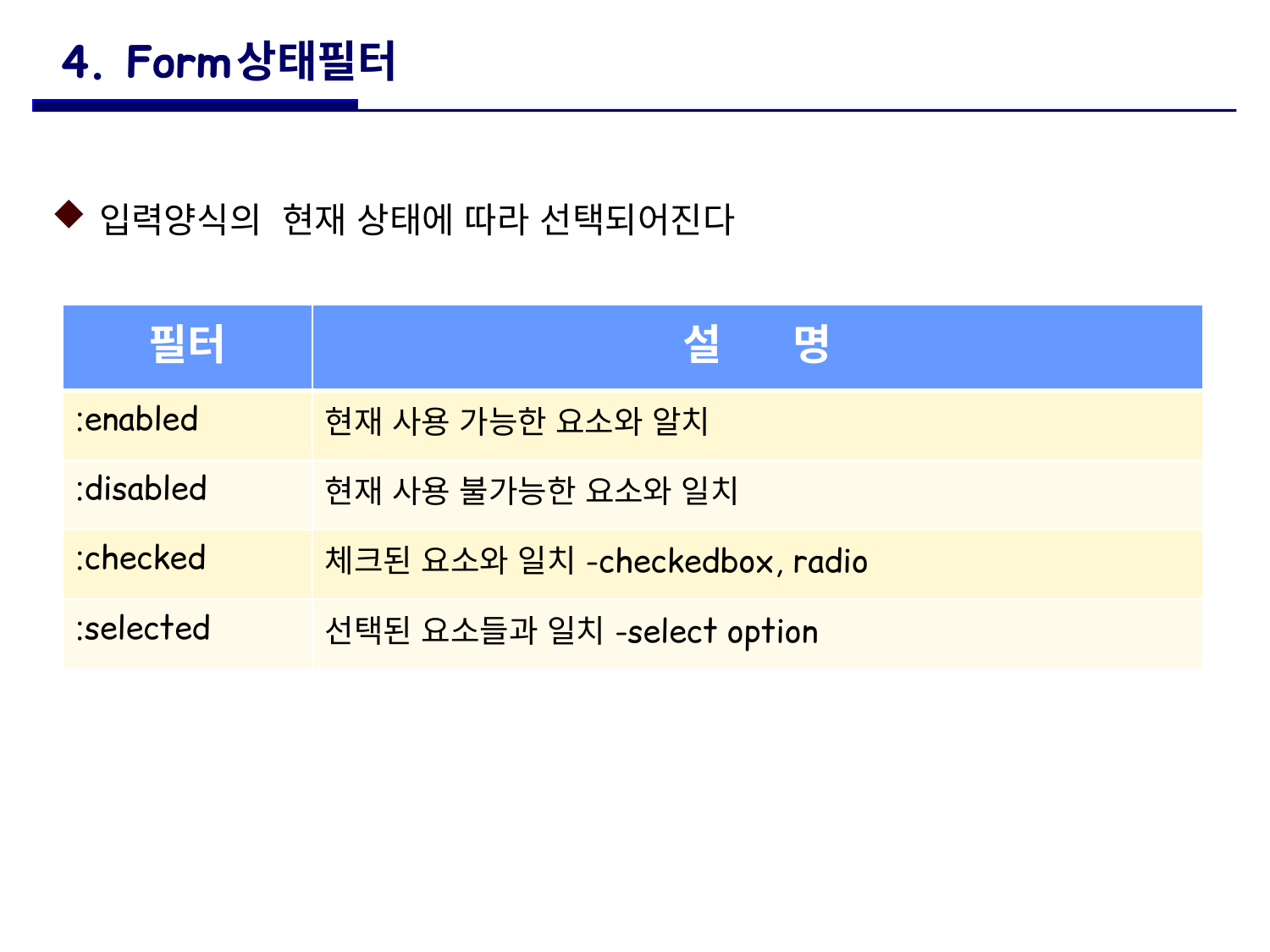

# 4. Form상태필터

입력양식의  현재 상태에 따라 선택되어진다

| 필터 | 설 명 |
| --- | --- |
| :enabled | 현재 사용 가능한 요소와 알치 |
| :disabled | 현재 사용 불가능한 요소와 일치 |
| :checked | 체크된 요소와 일치-checkedbox, radio |
| :selected | 선택된 요소들과 일치-select option |